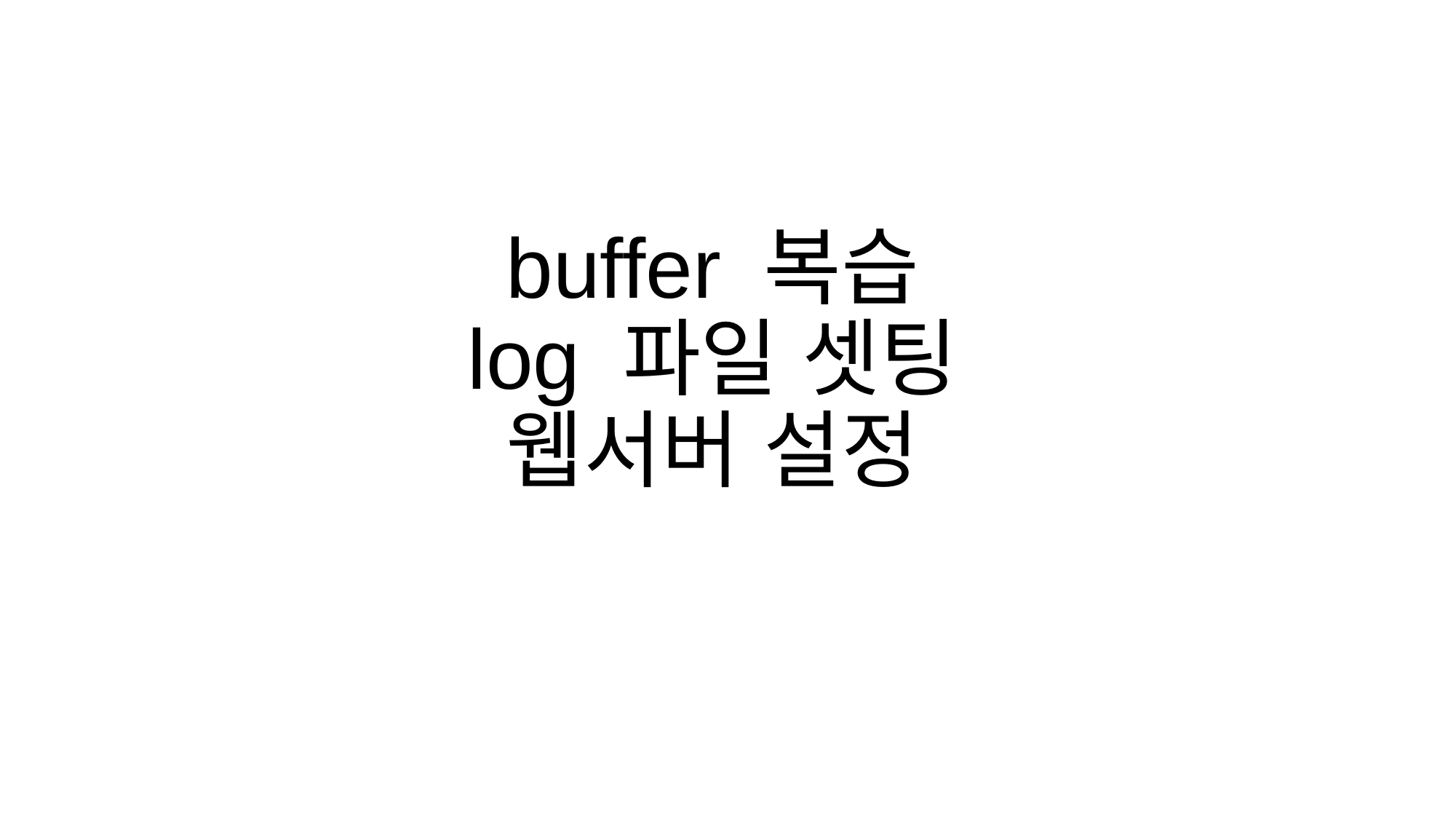

# buffer 복습 log 파일 셋팅 웹서버 설정